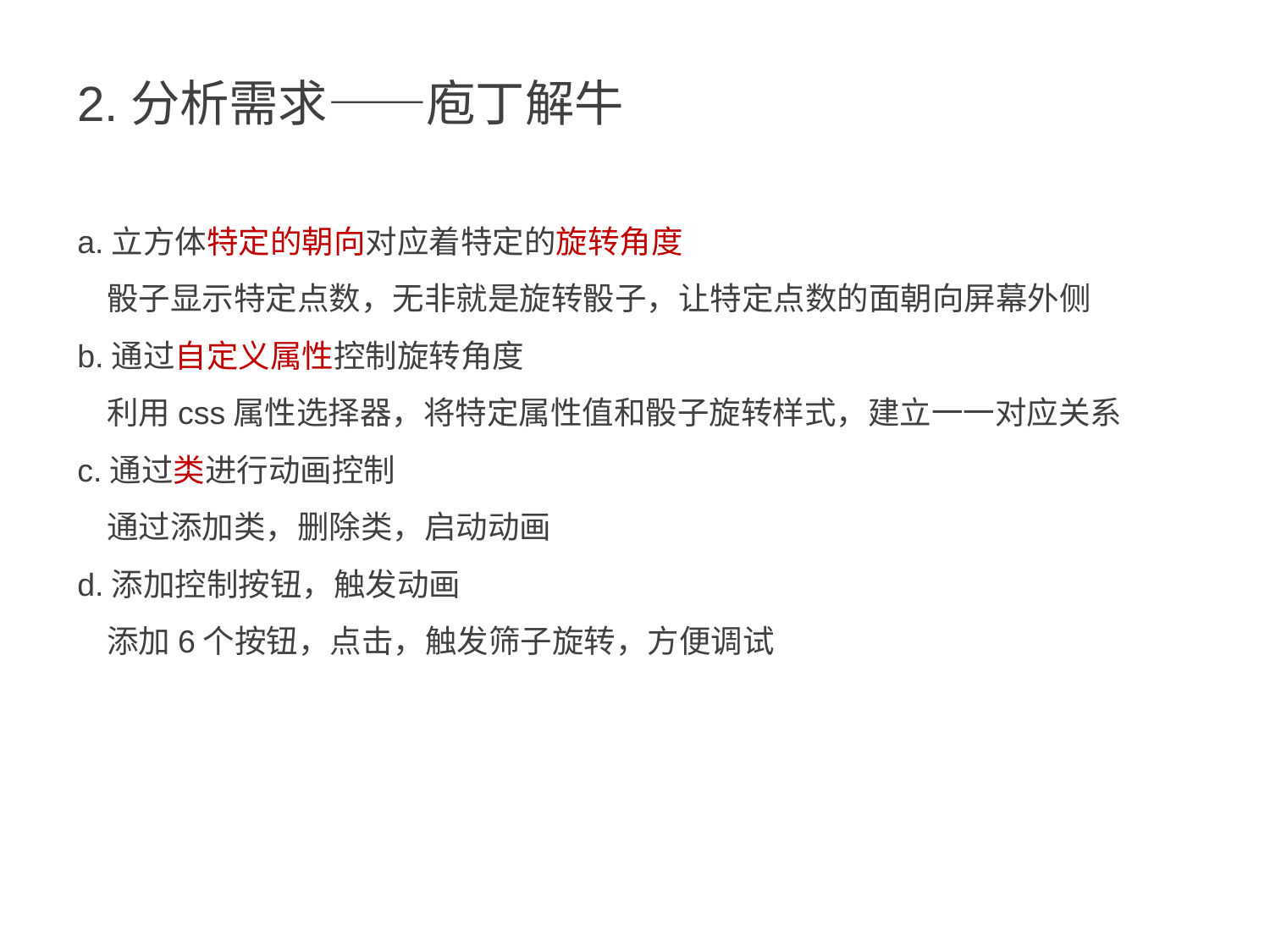

2.分析需求——庖丁解牛
a.立方体特定的朝向对应着特定的旋转角度
   骰子显示特定点数，无非就是旋转骰子，让特定点数的面朝向屏幕外侧
b.通过自定义属性控制旋转角度
   利用css属性选择器，将特定属性值和骰子旋转样式，建立一一对应关系
c.通过类进行动画控制
   通过添加类，删除类，启动动画
d.添加控制按钮，触发动画
   添加6个按钮，点击，触发筛子旋转，方便调试